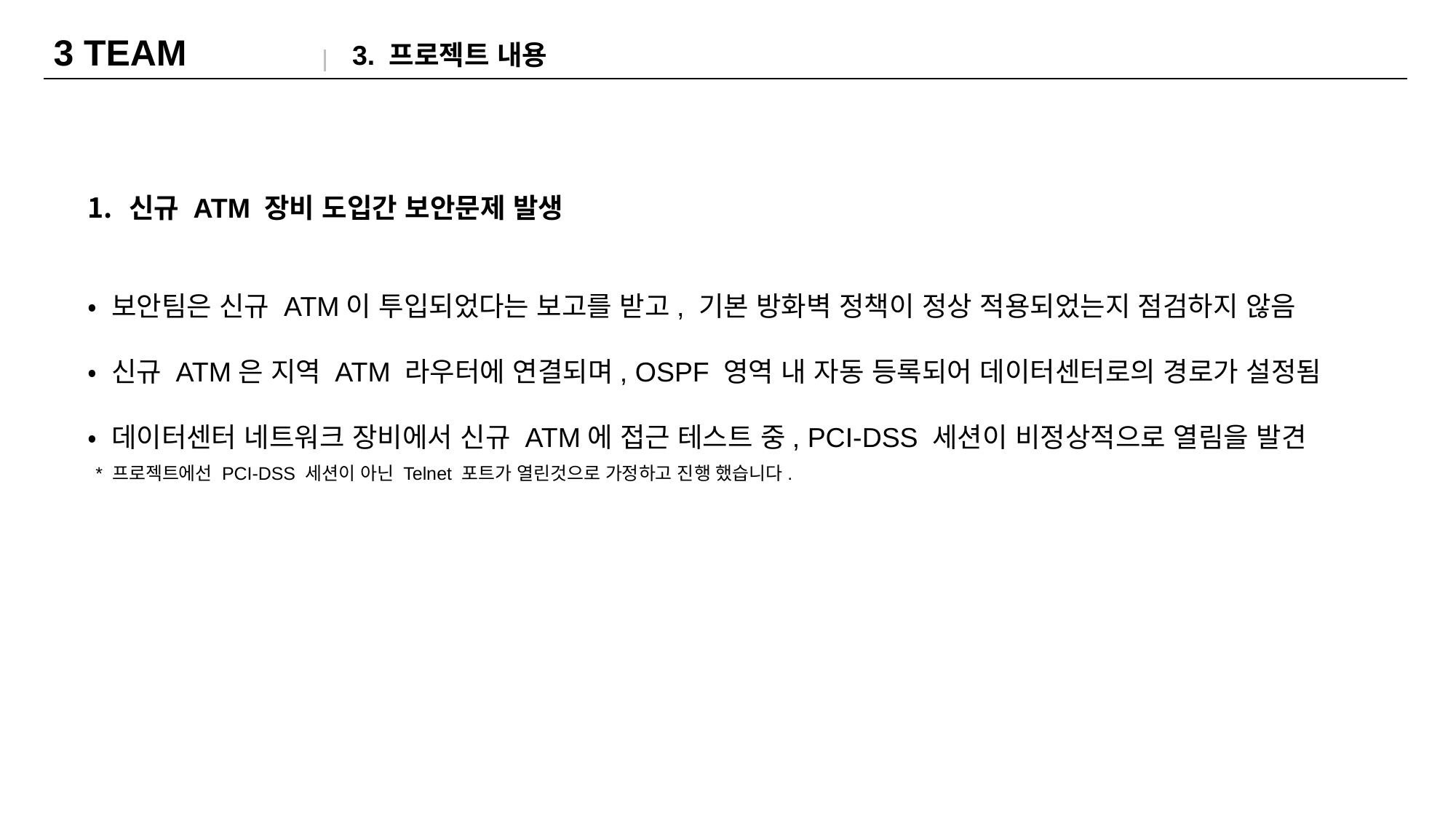

| 3 TEAM |
| --- |
3. 프로젝트 내용
신규 ATM 장비 도입간 보안문제 발생

• 보안팀은 신규 ATM이 투입되었다는 보고를 받고, 기본 방화벽 정책이 정상 적용되었는지 점검하지 않음

• 신규 ATM은 지역 ATM 라우터에 연결되며, OSPF 영역 내 자동 등록되어 데이터센터로의 경로가 설정됨

• 데이터센터 네트워크 장비에서 신규 ATM에 접근 테스트 중, PCI-DSS 세션이 비정상적으로 열림을 발견
 * 프로젝트에선 PCI-DSS 세션이 아닌 Telnet 포트가 열린것으로 가정하고 진행 했습니다.